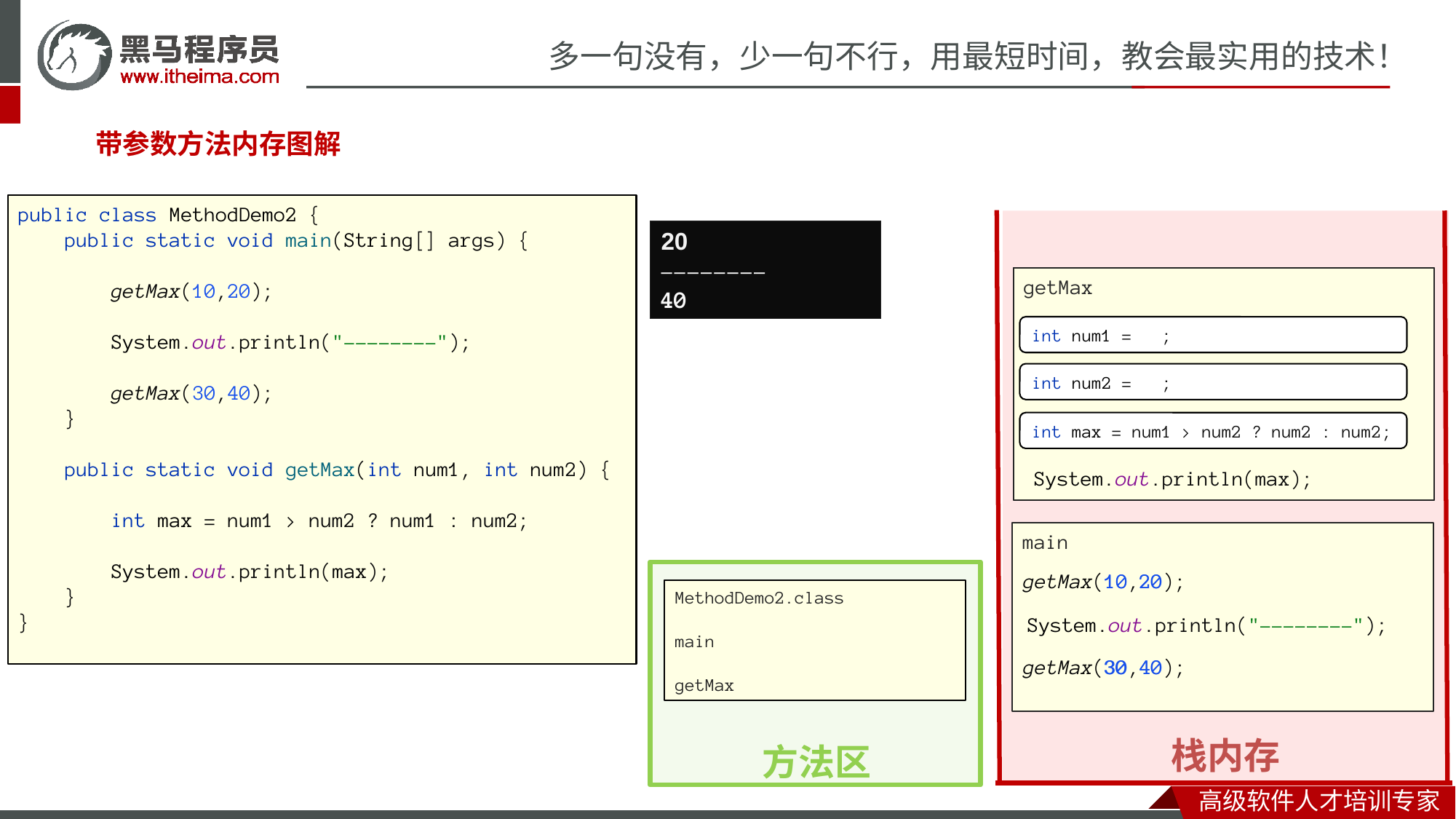

#
带参数方法内存图解
public class MethodDemo2 {
    public static void main(String[] args) {
        getMax(10,20);
        System.out.println("--------");
        getMax(30,40);
    }
    public static void getMax(int num1, int num2) {
        int max = num1 > num2 ? num1 : num2;
        System.out.println(max);
    }
}

栈内存
20
20
--------
20
--------
40
getMax

getMax

int num1 =   ;
int num1 =   ;
int num2 =   ;
int num2 =   ;
int max = num1 > num2 ? num2 : num2;
int max = num1 > num2 ? num2 : num2;
System.out.println(max);
System.out.println(max);
main

方法区
getMax(10,20);
10
20
MethodDemo2.class

main

getMax
System.out.println("--------");
30
40
getMax(30,40);